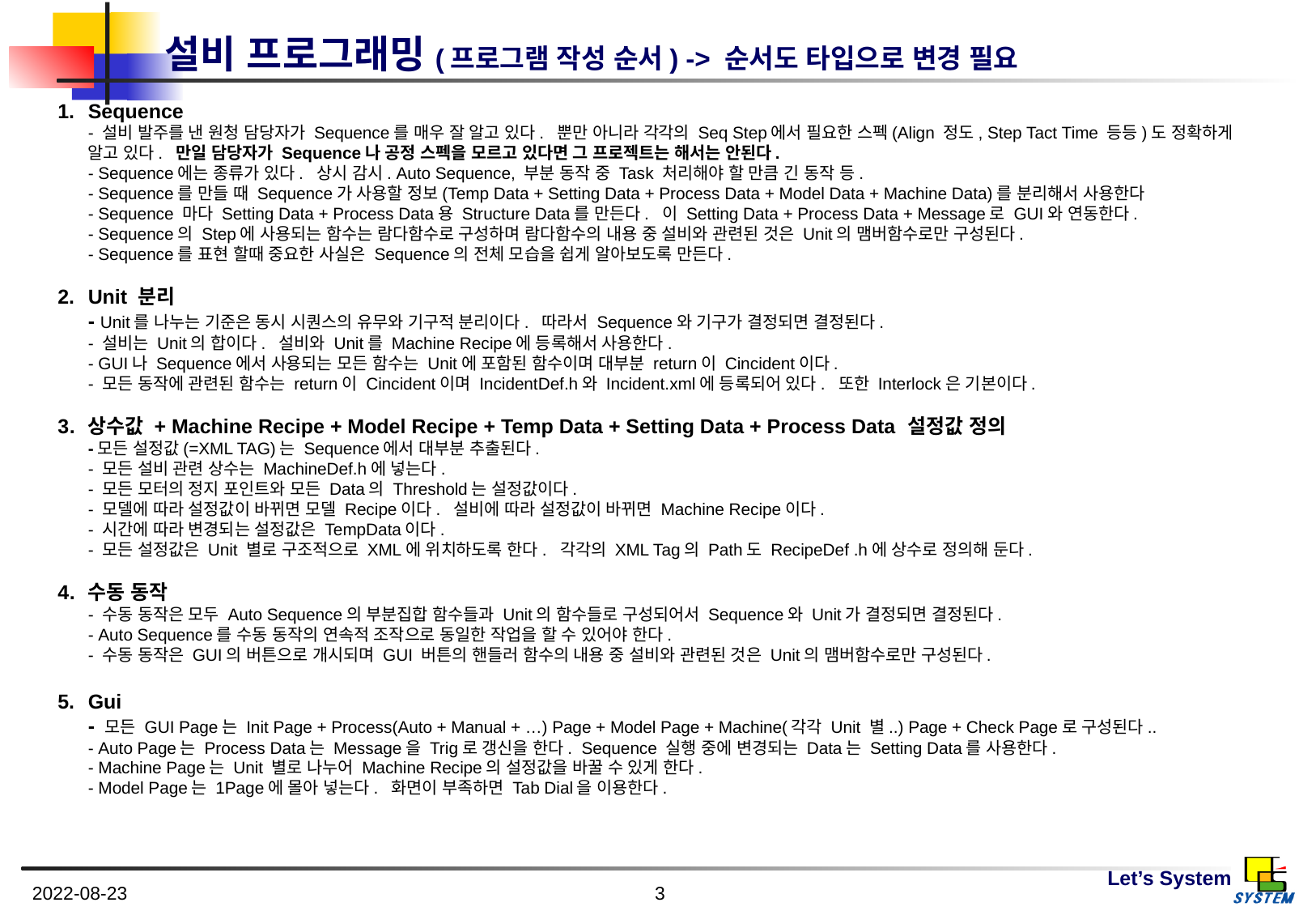

# 설비 프로그래밍(프로그램 작성 순서) -> 순서도 타입으로 변경 필요
Sequence
- 설비 발주를 낸 원청 담당자가 Sequence를 매우 잘 알고 있다.  뿐만 아니라 각각의 Seq Step에서 필요한 스펙(Align 정도, Step Tact Time 등등)도 정확하게 알고 있다.  만일 담당자가 Sequence나 공정 스펙을 모르고 있다면 그 프로젝트는 해서는 안된다.
- Sequence에는 종류가 있다.  상시 감시. Auto Sequence, 부분 동작 중 Task 처리해야 할 만큼 긴 동작 등.
- Sequence를 만들 때 Sequence가 사용할 정보(Temp Data + Setting Data + Process Data + Model Data + Machine Data)를 분리해서 사용한다
- Sequence 마다 Setting Data + Process Data용 Structure Data를 만든다.  이 Setting Data + Process Data + Message로 GUI와 연동한다.
- Sequence의 Step에 사용되는 함수는 람다함수로 구성하며 람다함수의 내용 중 설비와 관련된 것은 Unit의 맴버함수로만 구성된다.
- Sequence를 표현 할때 중요한 사실은 Sequence의 전체 모습을 쉽게 알아보도록 만든다.
Unit 분리
- Unit를 나누는 기준은 동시 시퀀스의 유무와 기구적 분리이다.  따라서 Sequence와 기구가 결정되면 결정된다.
- 설비는 Unit의 합이다.  설비와 Unit를 Machine Recipe에 등록해서 사용한다.
- GUI나 Sequence에서 사용되는 모든 함수는 Unit에 포함된 함수이며 대부분 return이 Cincident이다.
- 모든 동작에 관련된 함수는 return이 Cincident이며 IncidentDef.h와 Incident.xml에 등록되어 있다.  또한 Interlock은 기본이다.
상수값 + Machine Recipe + Model Recipe + Temp Data + Setting Data + Process Data 설정값 정의
-모든 설정값(=XML TAG)는 Sequence에서 대부분 추출된다.
- 모든 설비 관련 상수는 MachineDef.h에 넣는다.
- 모든 모터의 정지 포인트와 모든 Data의 Threshold는 설정값이다.
- 모델에 따라 설정값이 바뀌면 모델 Recipe이다.  설비에 따라 설정값이 바뀌면 Machine Recipe이다.
- 시간에 따라 변경되는 설정값은 TempData이다.
- 모든 설정값은 Unit 별로 구조적으로 XML에 위치하도록 한다.  각각의 XML Tag의 Path도 RecipeDef .h에 상수로 정의해 둔다.
수동 동작
- 수동 동작은 모두 Auto Sequence의 부분집합 함수들과 Unit의 함수들로 구성되어서 Sequence와 Unit가 결정되면 결정된다.
- Auto Sequence를 수동 동작의 연속적 조작으로 동일한 작업을 할 수 있어야 한다.
- 수동 동작은 GUI의 버튼으로 개시되며 GUI 버튼의 핸들러 함수의 내용 중 설비와 관련된 것은 Unit의 맴버함수로만 구성된다.
Gui
- 모든 GUI Page는 Init Page + Process(Auto + Manual + …) Page + Model Page + Machine(각각 Unit 별..) Page + Check Page로 구성된다..
- Auto Page는 Process Data는 Message을 Trig로 갱신을 한다.  Sequence 실행 중에 변경되는 Data는 Setting Data를 사용한다.
- Machine Page는 Unit 별로 나누어 Machine Recipe의 설정값을 바꿀 수 있게 한다.
- Model Page는 1Page에 몰아 넣는다.  화면이 부족하면 Tab Dial을 이용한다.
2022-08-23
3